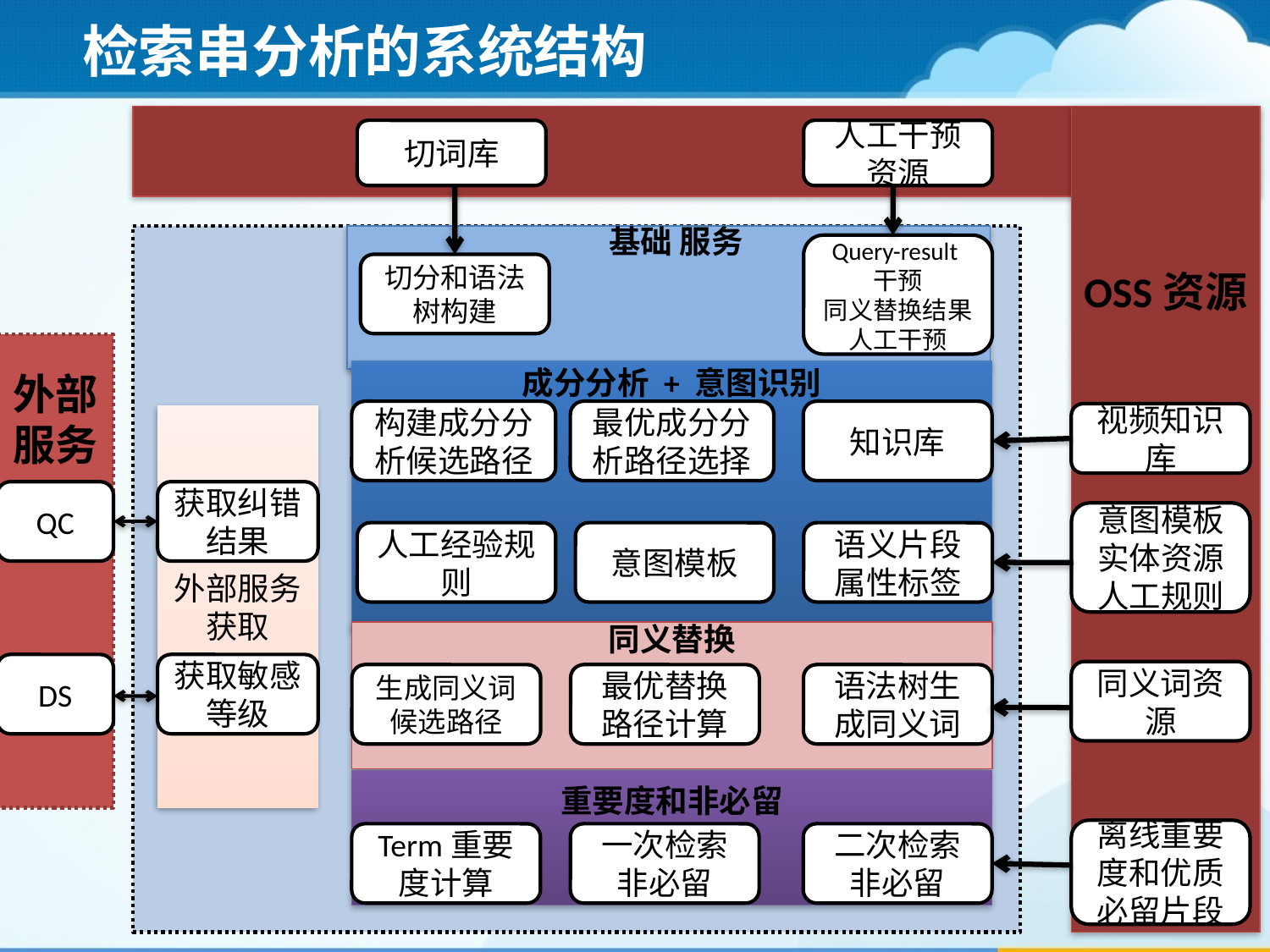

# 检索串分析的系统结构

OSS资源

切词库
人工干预资源

 基础 服务

Query-result干预
同义替换结果人工干预
切分和语法树构建
外部服务

成分分析 + 意图识别

构建成分分析候选路径
最优成分分析路径选择
知识库
视频知识库
外部服务获取
QC
获取纠错结果
意图模板
实体资源
人工规则
人工经验规则
意图模板
语义片段属性标签
同义替换

DS
获取敏感等级
同义词资源
生成同义词候选路径
最优替换路径计算
语法树生成同义词

重要度和非必留

离线重要度和优质必留片段
Term重要度计算
一次检索非必留
二次检索非必留